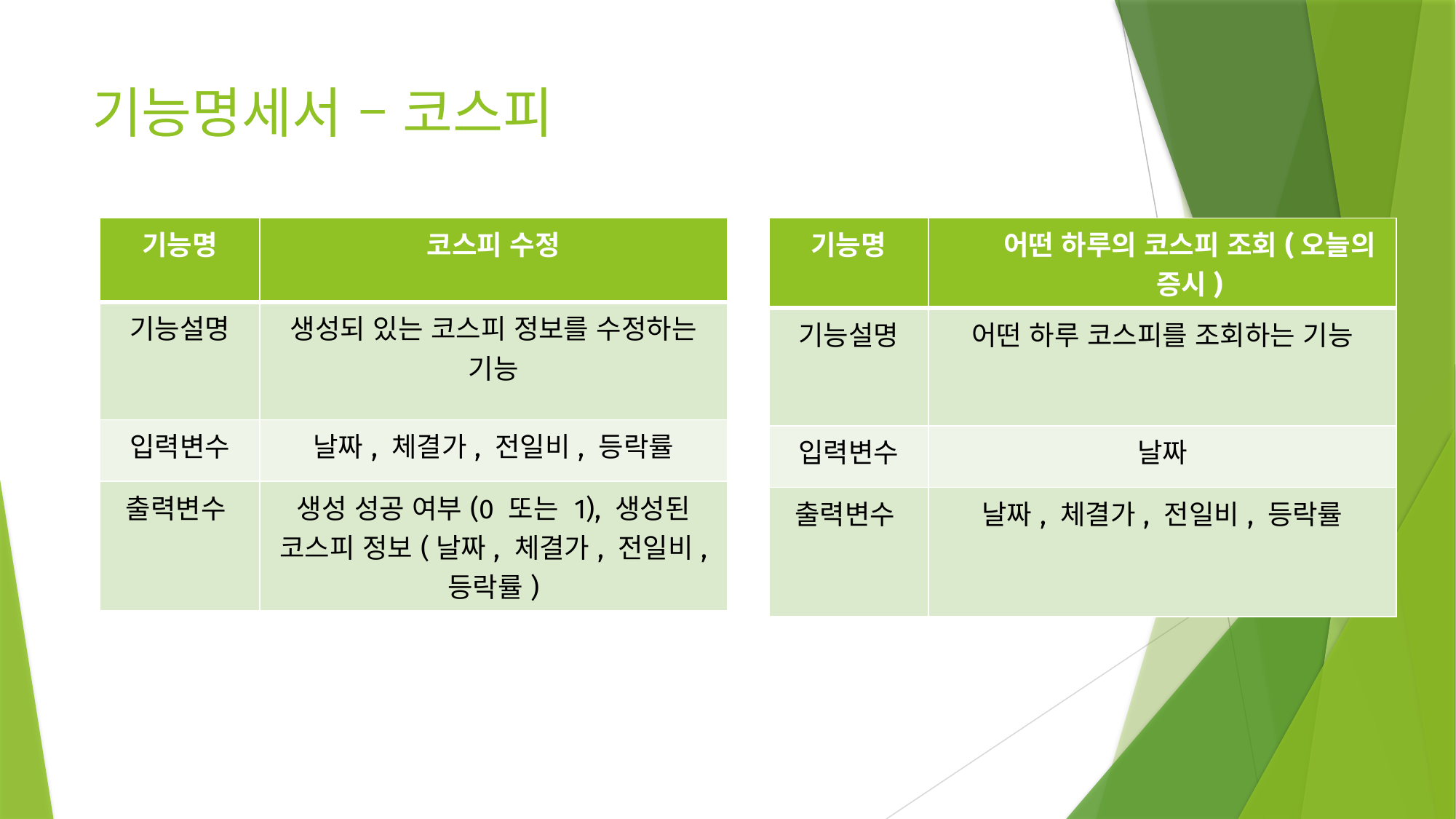

# 기능명세서 – 코스피
| 기능명 | 코스피 수정 |
| --- | --- |
| 기능설명 | 생성되 있는 코스피 정보를 수정하는 기능 |
| 입력변수 | 날짜, 체결가, 전일비, 등락률 |
| 출력변수 | 생성 성공 여부(0 또는 1), 생성된 코스피 정보(날짜, 체결가, 전일비, 등락률) |
| 기능명 | 어떤 하루의 코스피 조회(오늘의 증시) |
| --- | --- |
| 기능설명 | 어떤 하루 코스피를 조회하는 기능 |
| 입력변수 | 날짜 |
| 출력변수 | 날짜, 체결가, 전일비, 등락률 |